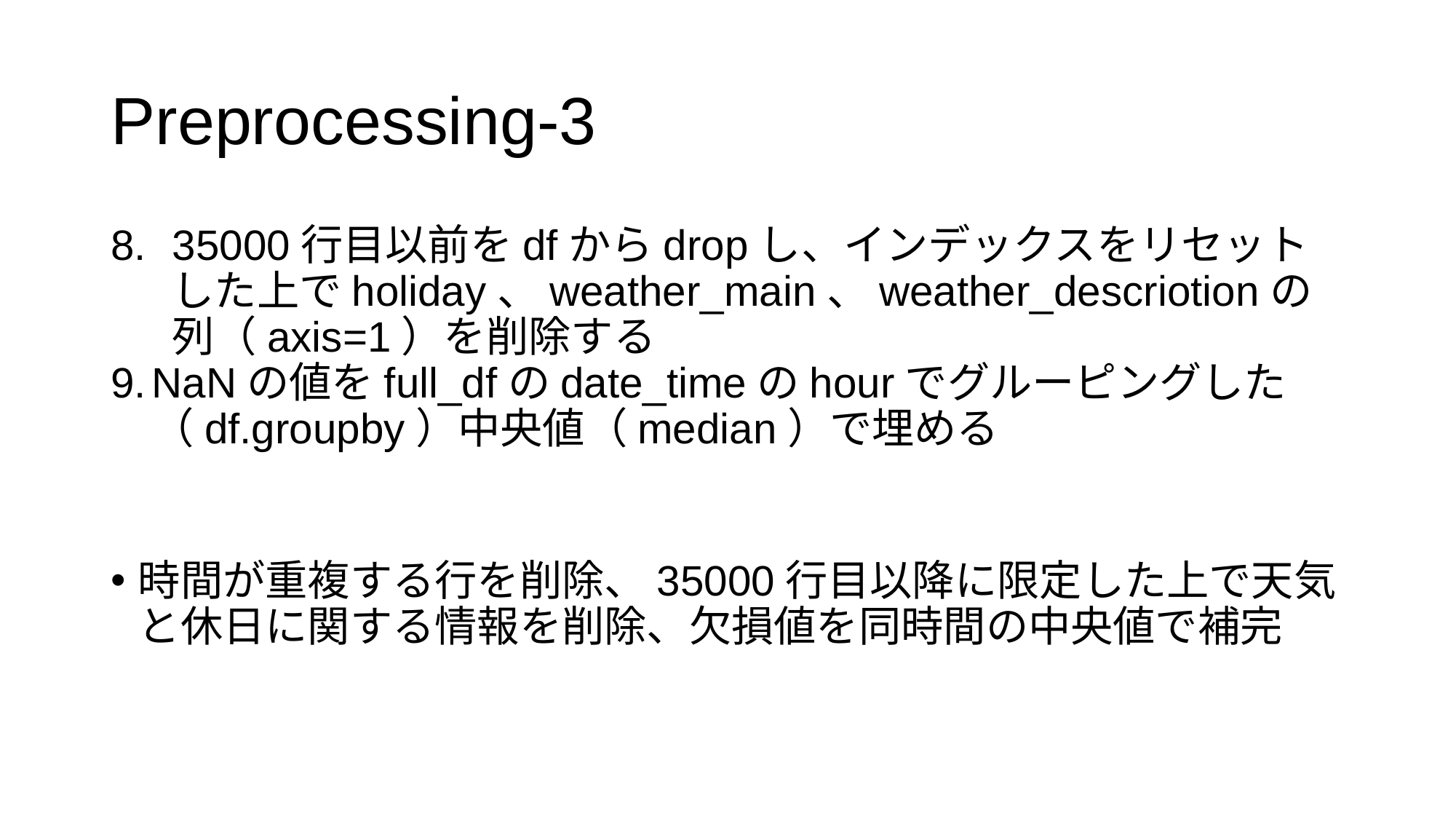

# Preprocessing-3
35000行目以前をdfからdropし、インデックスをリセットした上でholiday、weather_main、weather_descriotionの列（axis=1）を削除する
NaNの値をfull_dfのdate_timeのhourでグルーピングした（df.groupby）中央値（median）で埋める

時間が重複する行を削除、35000行目以降に限定した上で天気と休日に関する情報を削除、欠損値を同時間の中央値で補完